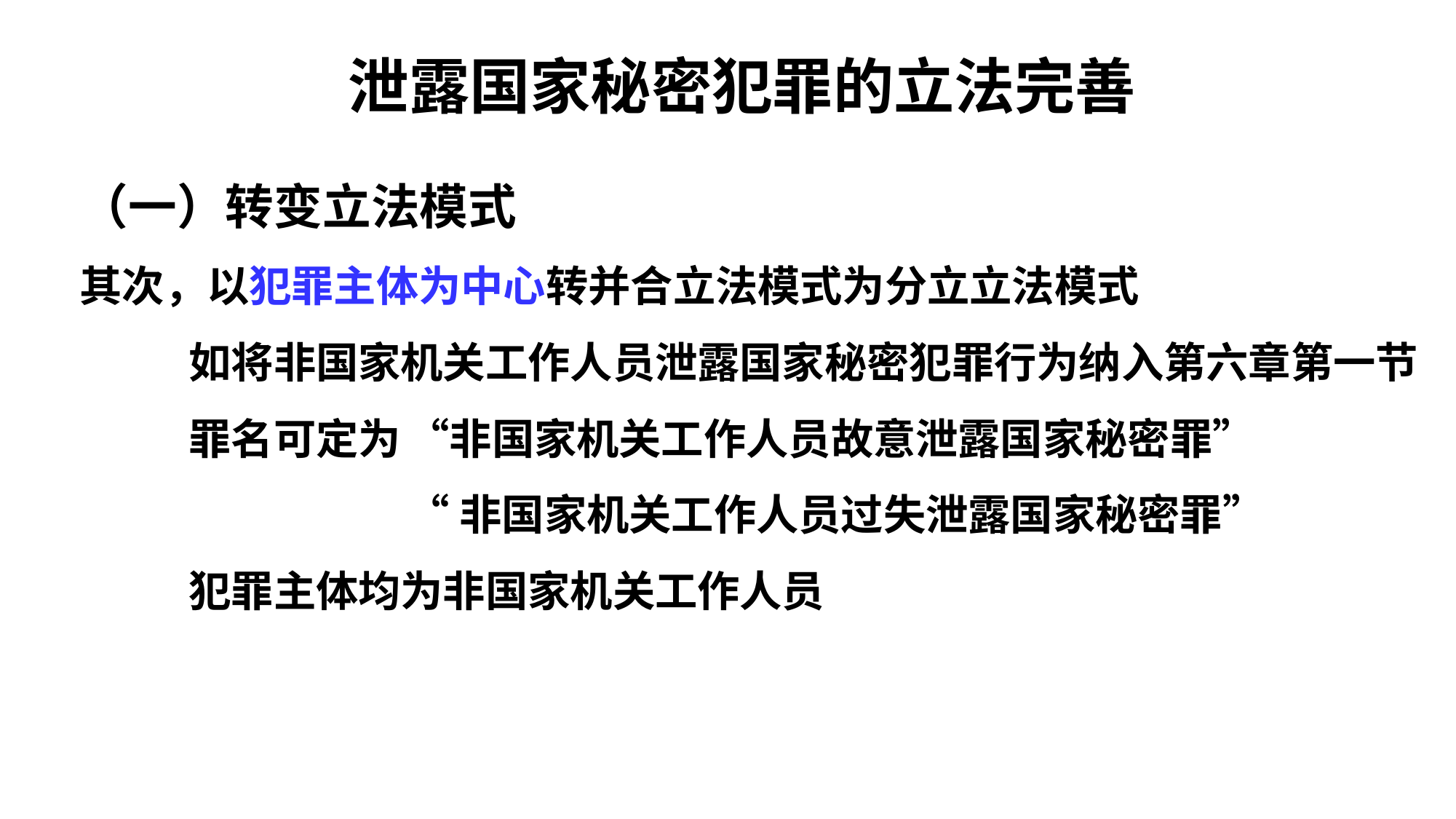

# 泄露国家秘密犯罪的立法完善
（一）转变立法模式
其次，以犯罪主体为中心转并合立法模式为分立立法模式
	如将非国家机关工作人员泄露国家秘密犯罪行为纳入第六章第一节
	罪名可定为	“非国家机关工作人员故意泄露国家秘密罪”
			“非国家机关工作人员过失泄露国家秘密罪”
	犯罪主体均为非国家机关工作人员